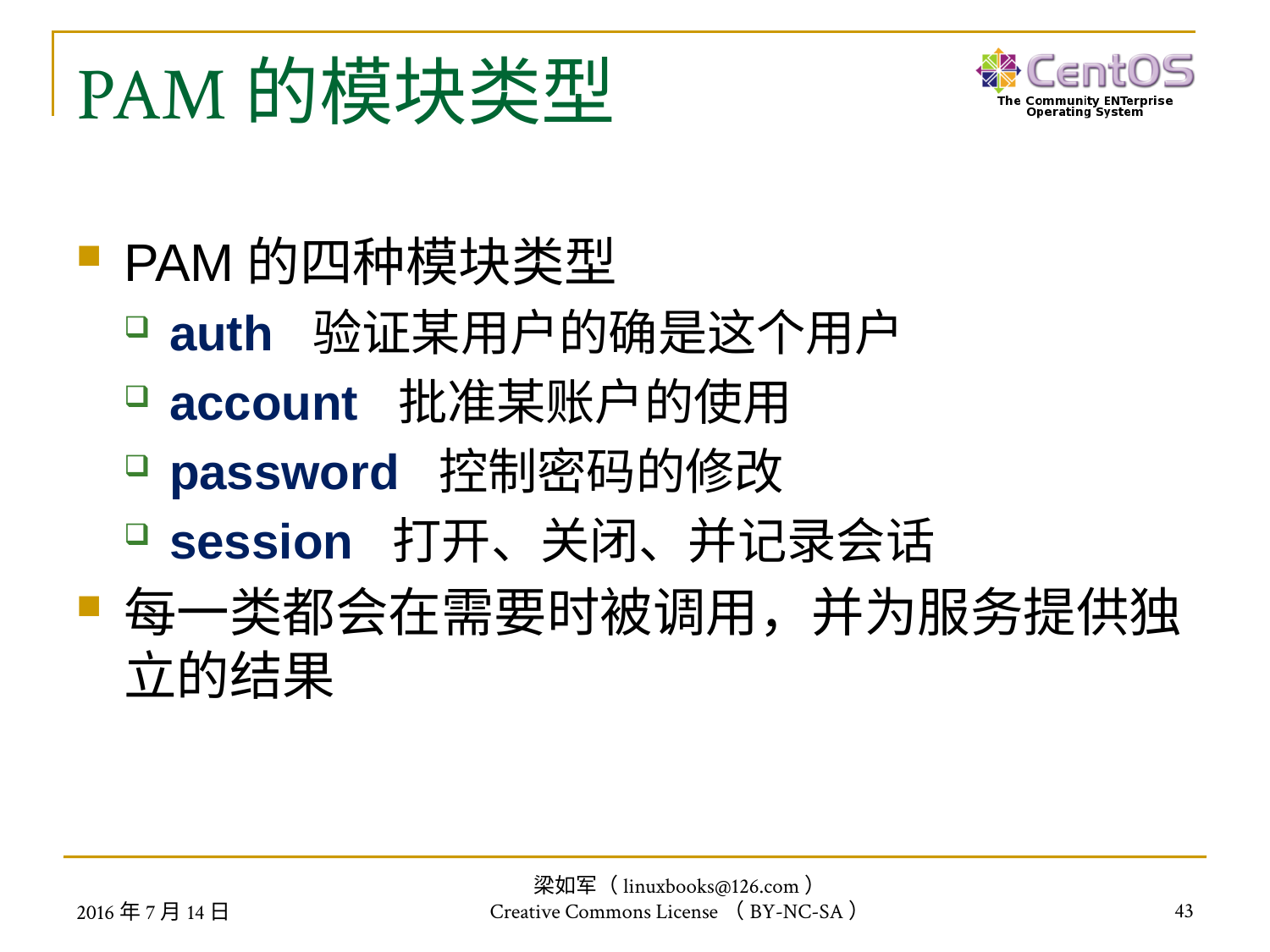

# PAM的模块类型
PAM的四种模块类型
auth  验证某用户的确是这个用户
account  批准某账户的使用
password  控制密码的修改
session  打开、关闭、并记录会话
每一类都会在需要时被调用，并为服务提供独立的结果
梁如军（linuxbooks@126.com）
Creative Commons License（BY-NC-SA）
2016年7月14日
43